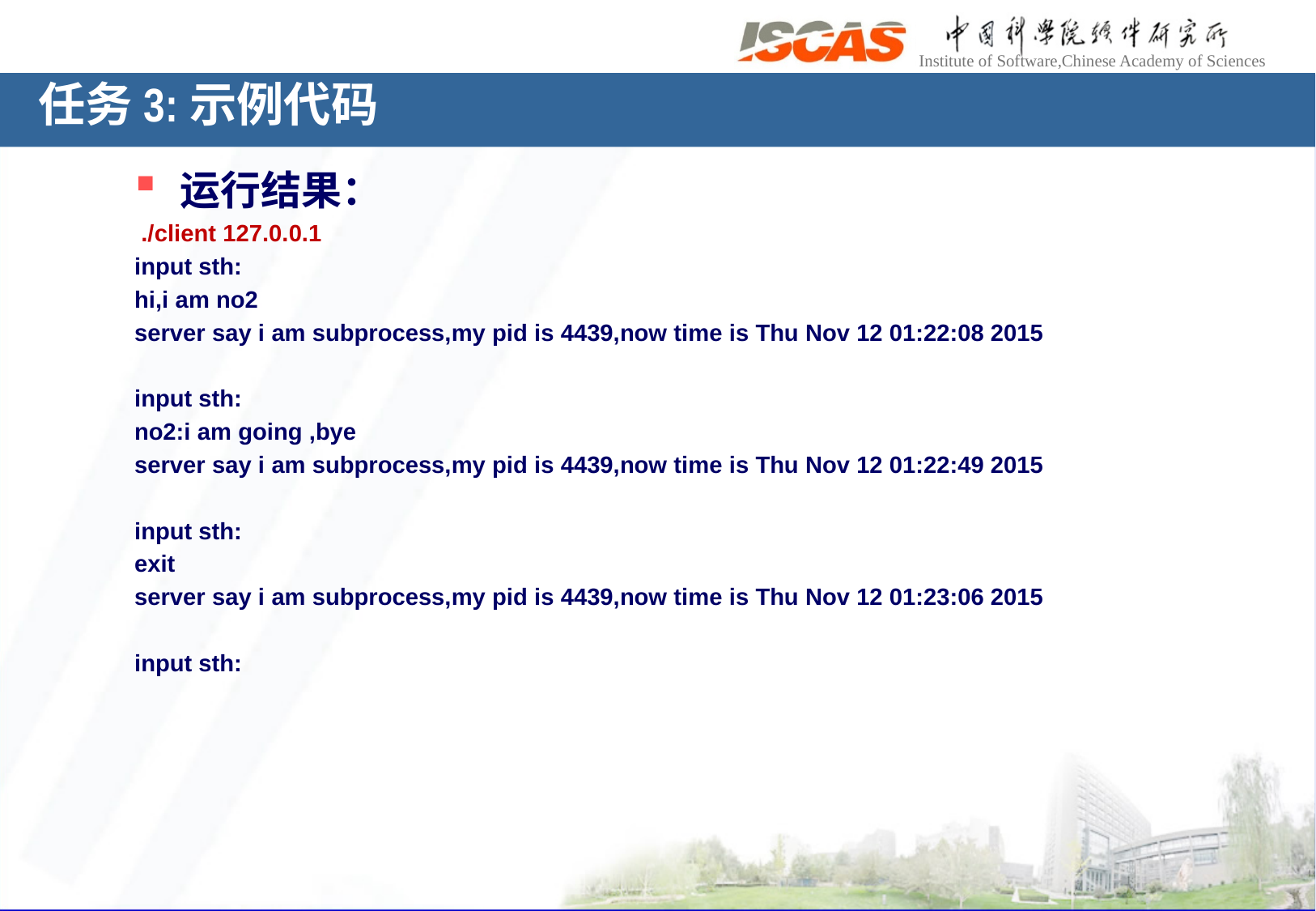

任务3:示例代码
运行结果：
 ./client 127.0.0.1
input sth:
hi,i am no2
server say i am subprocess,my pid is 4439,now time is Thu Nov 12 01:22:08 2015

input sth:
no2:i am going ,bye
server say i am subprocess,my pid is 4439,now time is Thu Nov 12 01:22:49 2015

input sth:
exit
server say i am subprocess,my pid is 4439,now time is Thu Nov 12 01:23:06 2015

input sth: